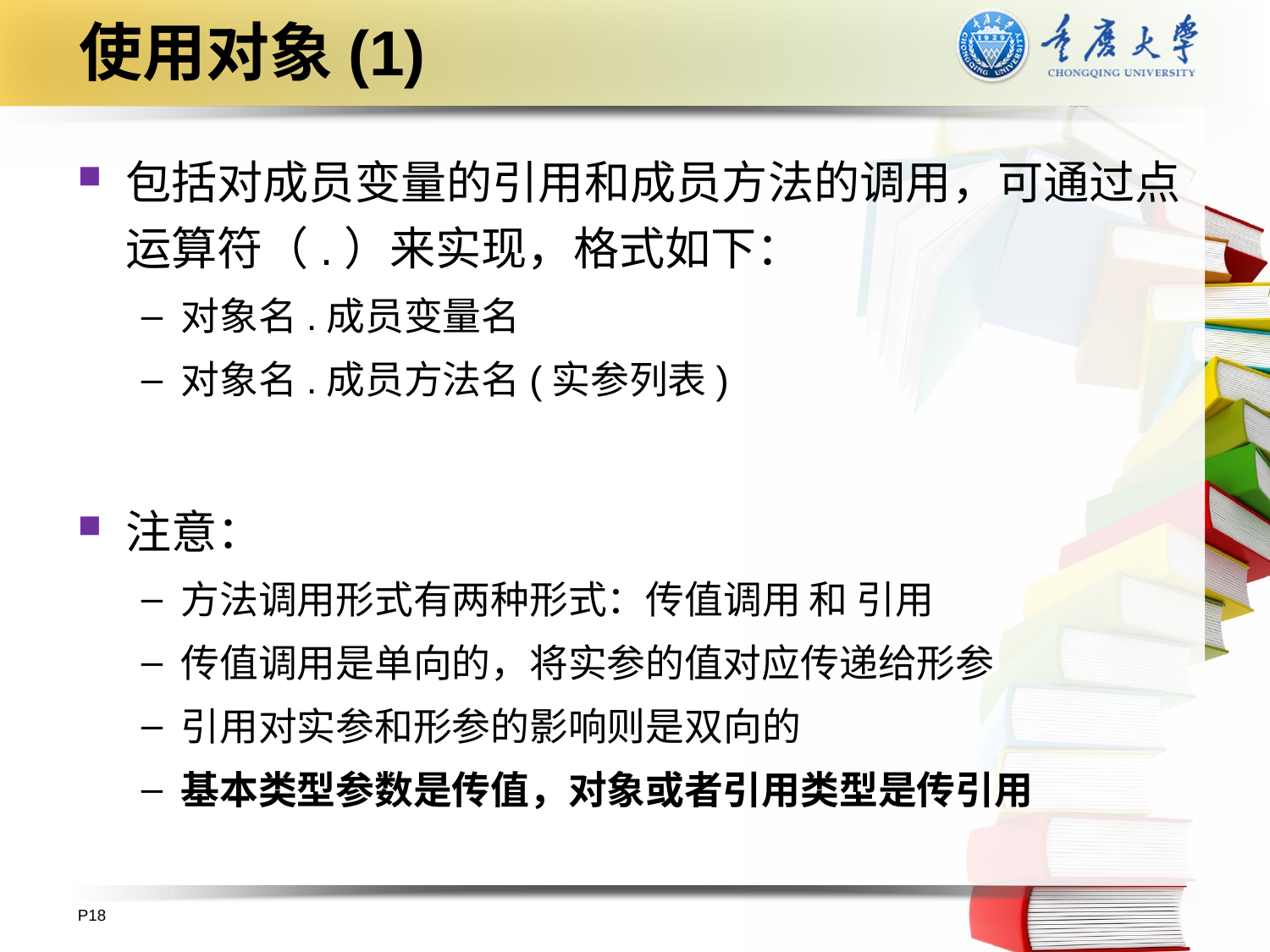

# 使用对象(1)
包括对成员变量的引用和成员方法的调用，可通过点运算符（.）来实现，格式如下：
对象名.成员变量名
对象名.成员方法名(实参列表)

注意：
方法调用形式有两种形式：传值调用 和 引用
传值调用是单向的，将实参的值对应传递给形参
引用对实参和形参的影响则是双向的
基本类型参数是传值，对象或者引用类型是传引用

P18